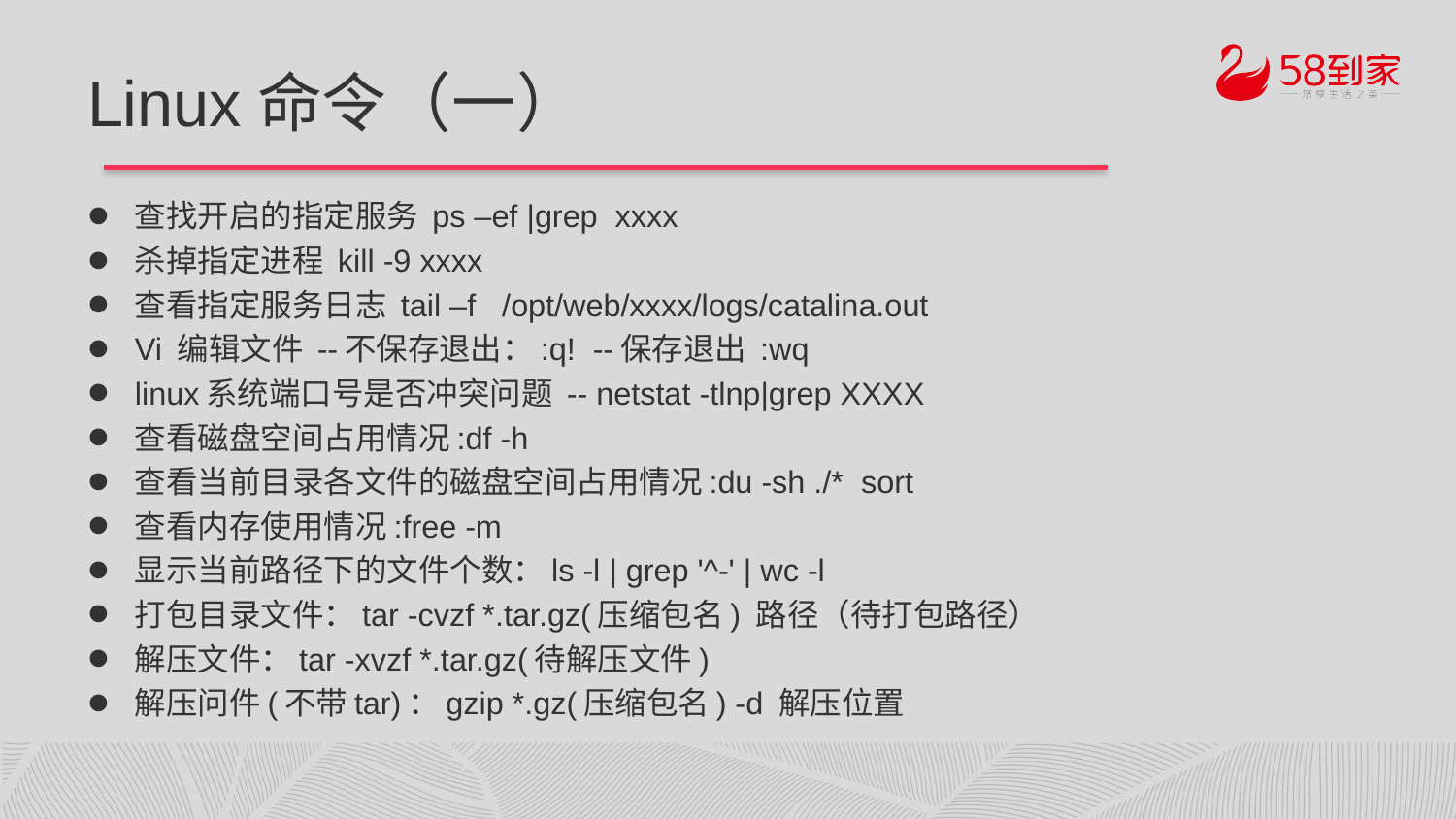

# Linux命令（一）
查找开启的指定服务 ps –ef |grep  xxxx
杀掉指定进程 kill -9 xxxx
查看指定服务日志 tail –f   /opt/web/xxxx/logs/catalina.out
Vi 编辑文件 --不保存退出：:q!  --保存退出 :wq
linux系统端口号是否冲突问题 -- netstat -tlnp|grep XXXX
查看磁盘空间占用情况:df -h
查看当前目录各文件的磁盘空间占用情况:du -sh ./*  sort
查看内存使用情况:free -m
显示当前路径下的文件个数：ls -l | grep '^-' | wc -l
打包目录文件：tar -cvzf *.tar.gz(压缩包名) 路径（待打包路径）
解压文件：tar -xvzf *.tar.gz(待解压文件)
解压问件(不带tar)：gzip *.gz(压缩包名) -d 解压位置